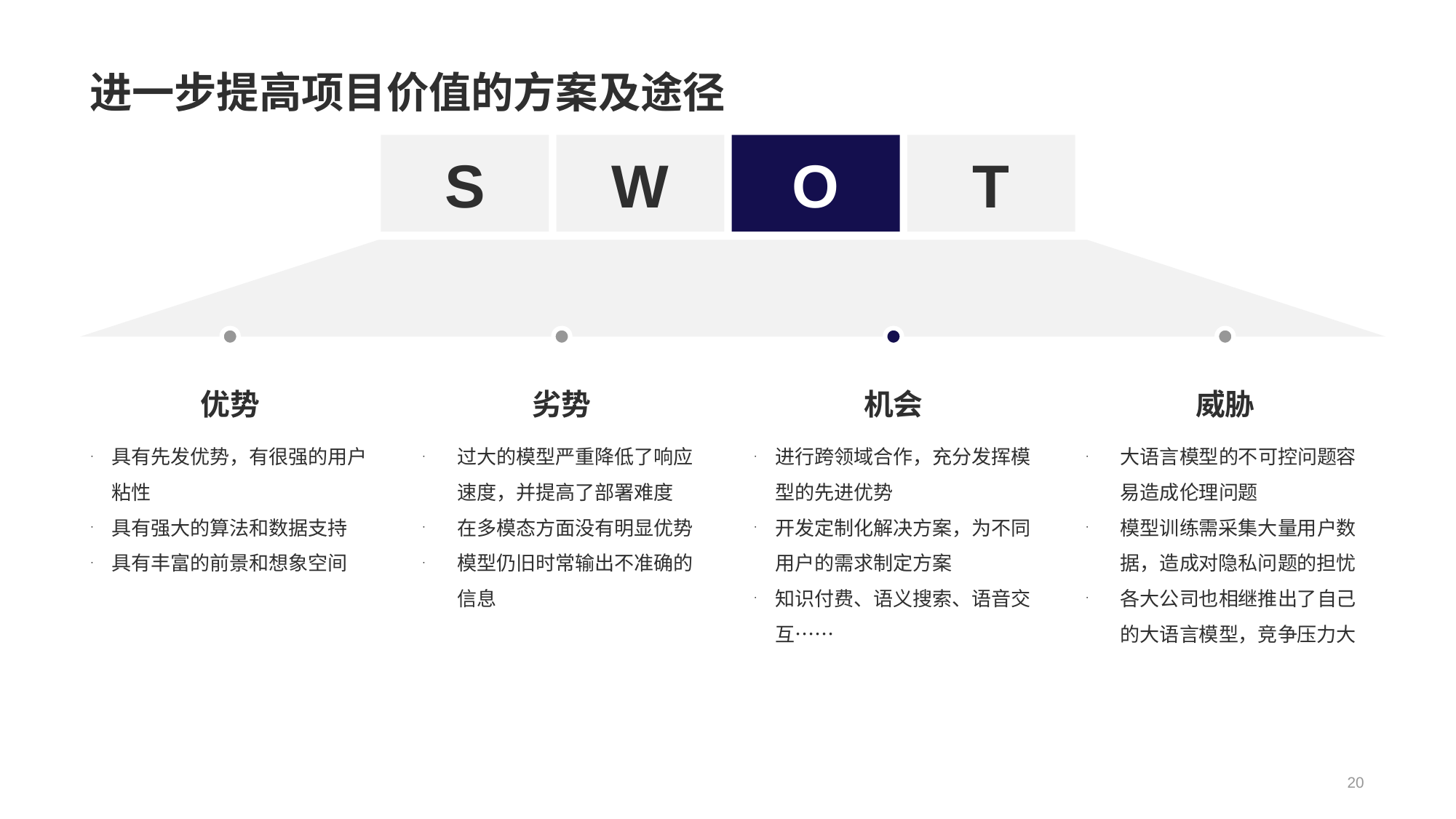

# 进一步提高项目价值的方案及途径
W
O
T
S

优势
劣势
机会
威胁
进行跨领域合作，充分发挥模型的先进优势
开发定制化解决方案，为不同用户的需求制定方案
知识付费、语义搜索、语音交互……

具有先发优势，有很强的用户粘性
具有强大的算法和数据支持
具有丰富的前景和想象空间
过大的模型严重降低了响应速度，并提高了部署难度
在多模态方面没有明显优势
模型仍旧时常输出不准确的信息
大语言模型的不可控问题容易造成伦理问题
模型训练需采集大量用户数据，造成对隐私问题的担忧
各大公司也相继推出了自己的大语言模型，竞争压力大
20